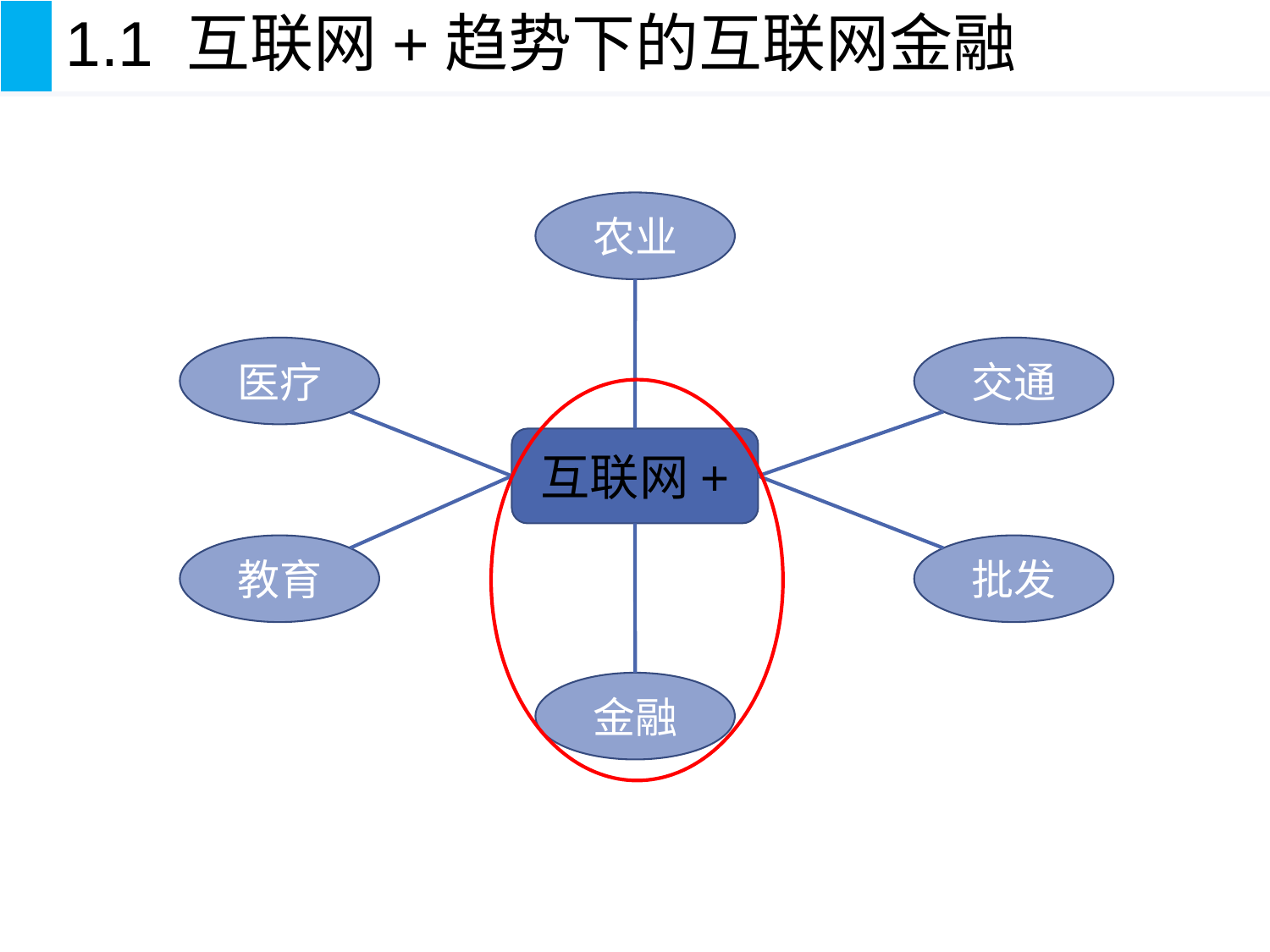

# 1.1 互联网+趋势下的互联网金融
农业
医疗
交通

互联网+
教育
批发
金融